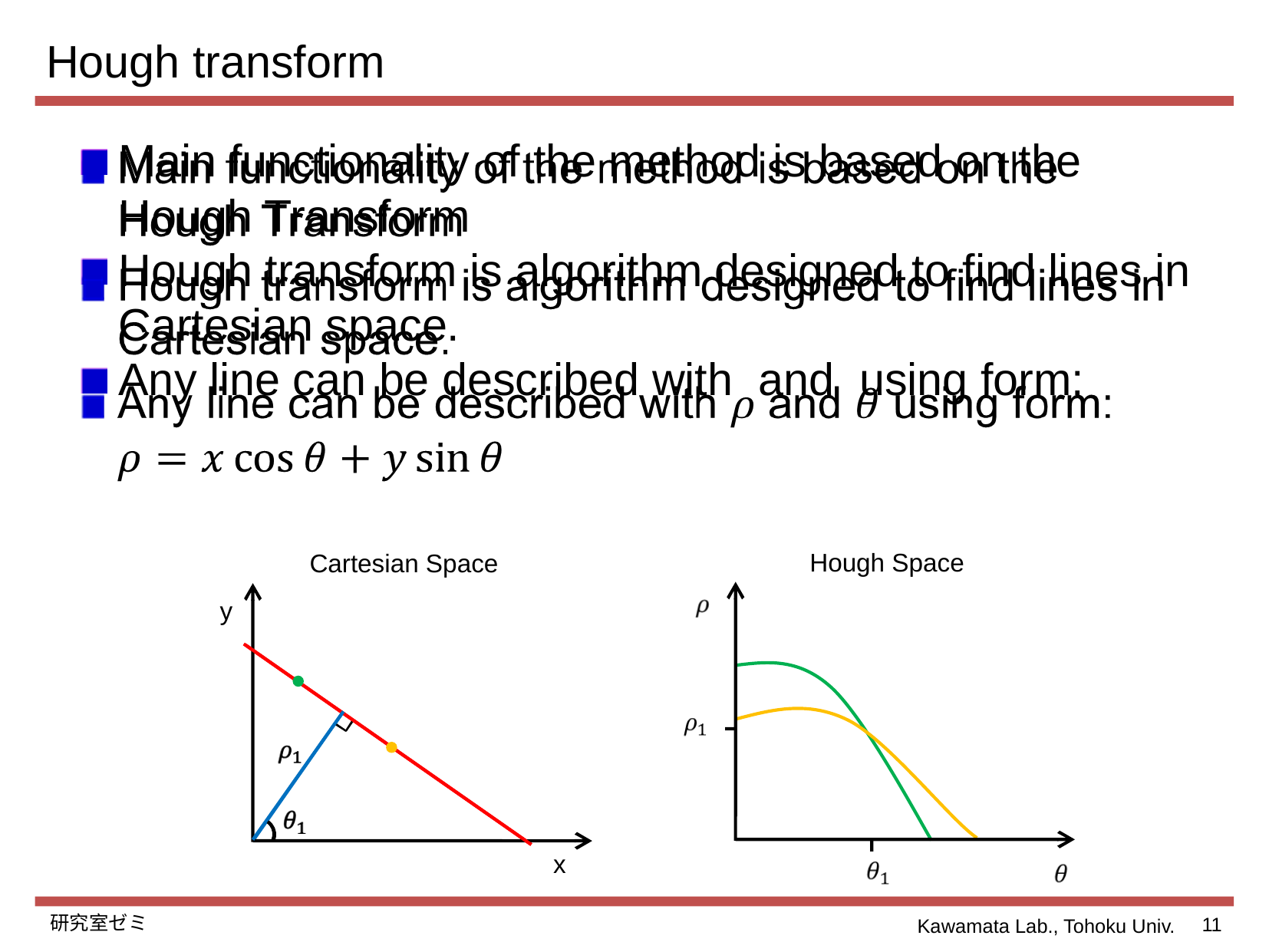

Hough transform
Main functionality of the method is based on the Hough Transform
Hough transform is algorithm designed to find lines in Cartesian space.
Any line can be described with  and  using form:

Hough Space
Cartesian Space

y

x

研究室ゼミ
11